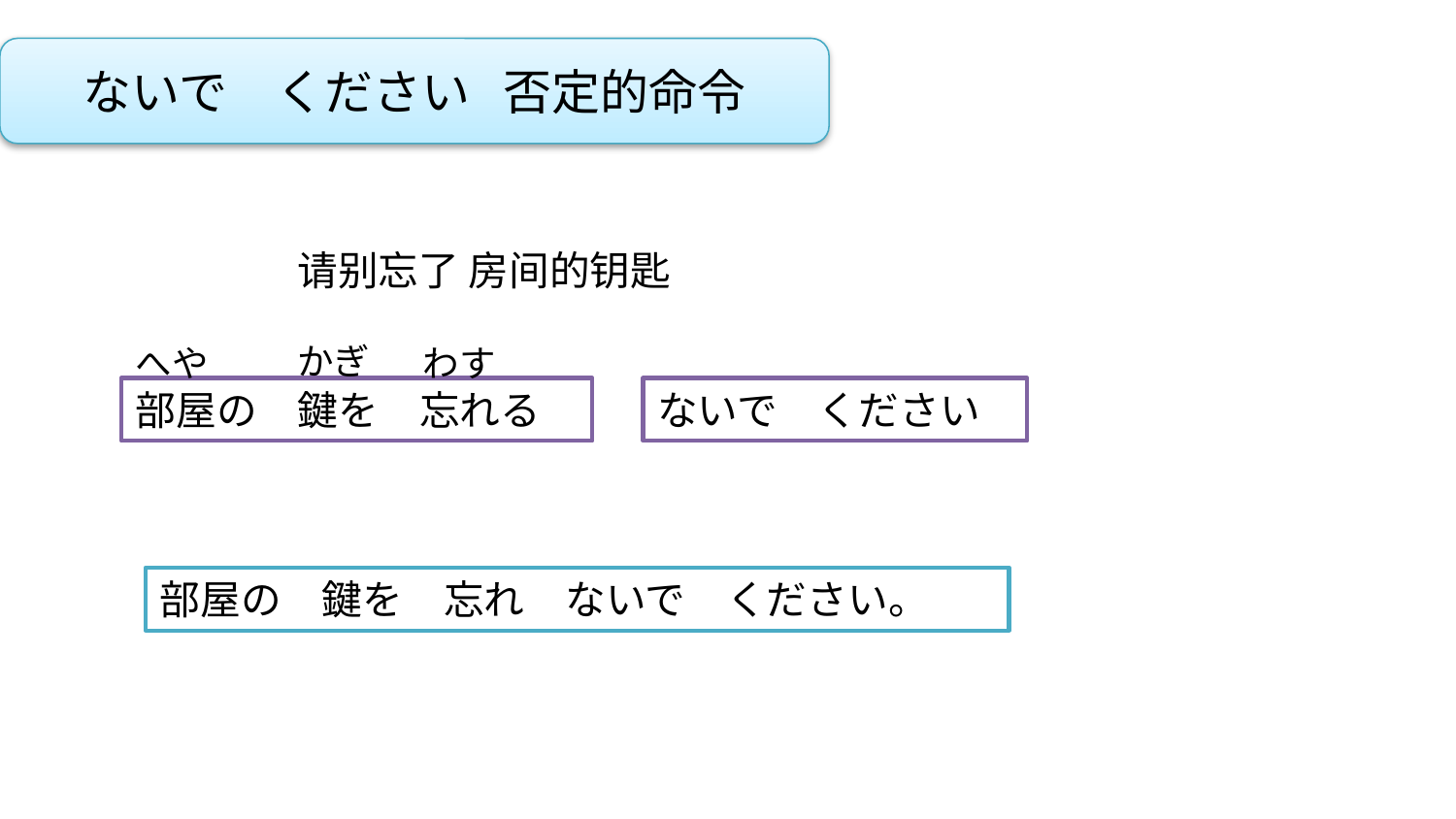

ないで　ください   否定的命令
请别忘了 房间的钥匙
かぎ
へや
わす
部屋の　鍵を　忘れる
ないで　ください
部屋の　鍵を　忘れ　ないで　ください。